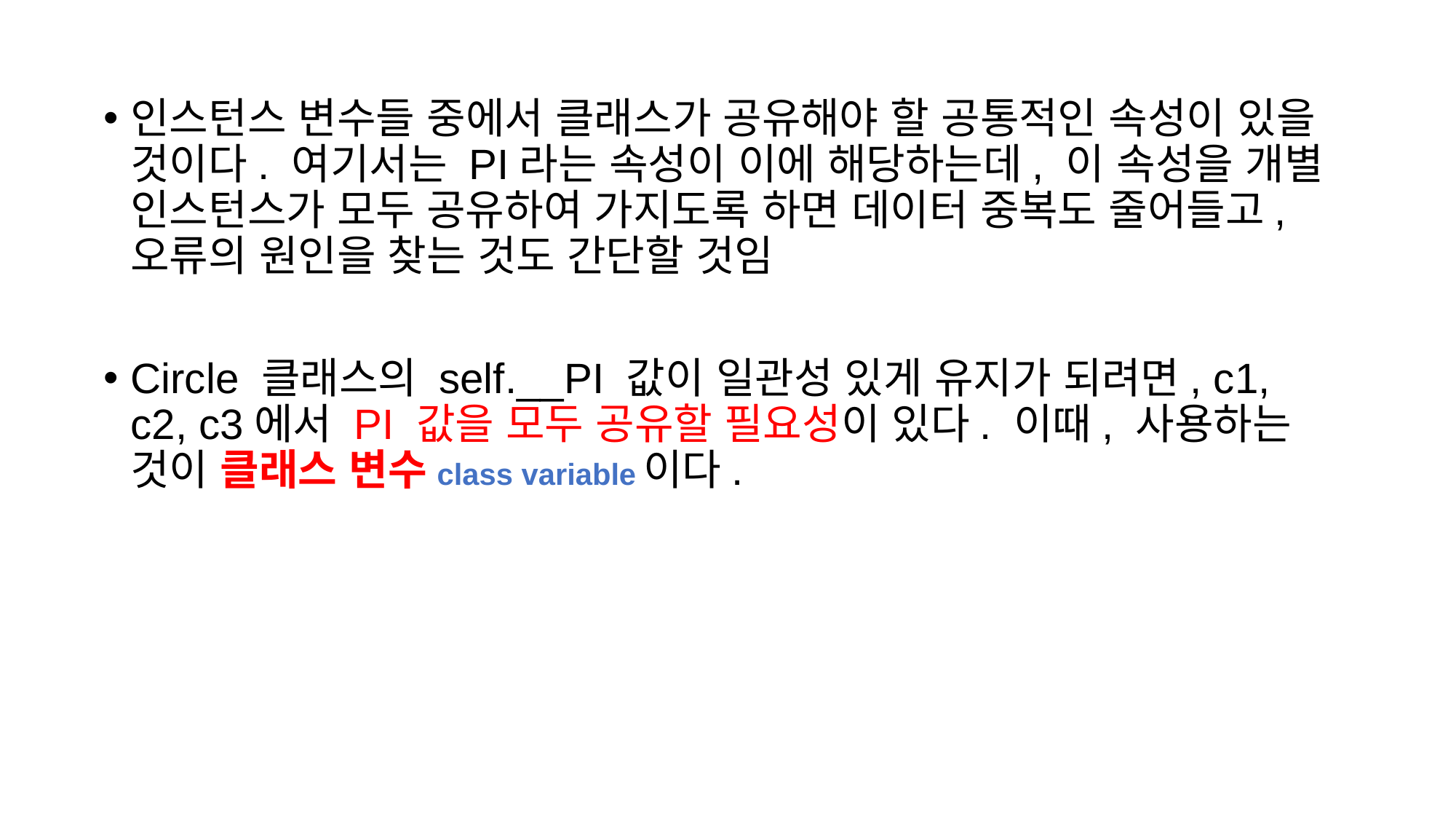

인스턴스 변수들 중에서 클래스가 공유해야 할 공통적인 속성이 있을 것이다. 여기서는 PI라는 속성이 이에 해당하는데, 이 속성을 개별 인스턴스가 모두 공유하여 가지도록 하면 데이터 중복도 줄어들고, 오류의 원인을 찾는 것도 간단할 것임

Circle 클래스의 self.__PI 값이 일관성 있게 유지가 되려면, c1, c2, c3에서 PI 값을 모두 공유할 필요성이 있다. 이때, 사용하는 것이 클래스 변수class variable이다.